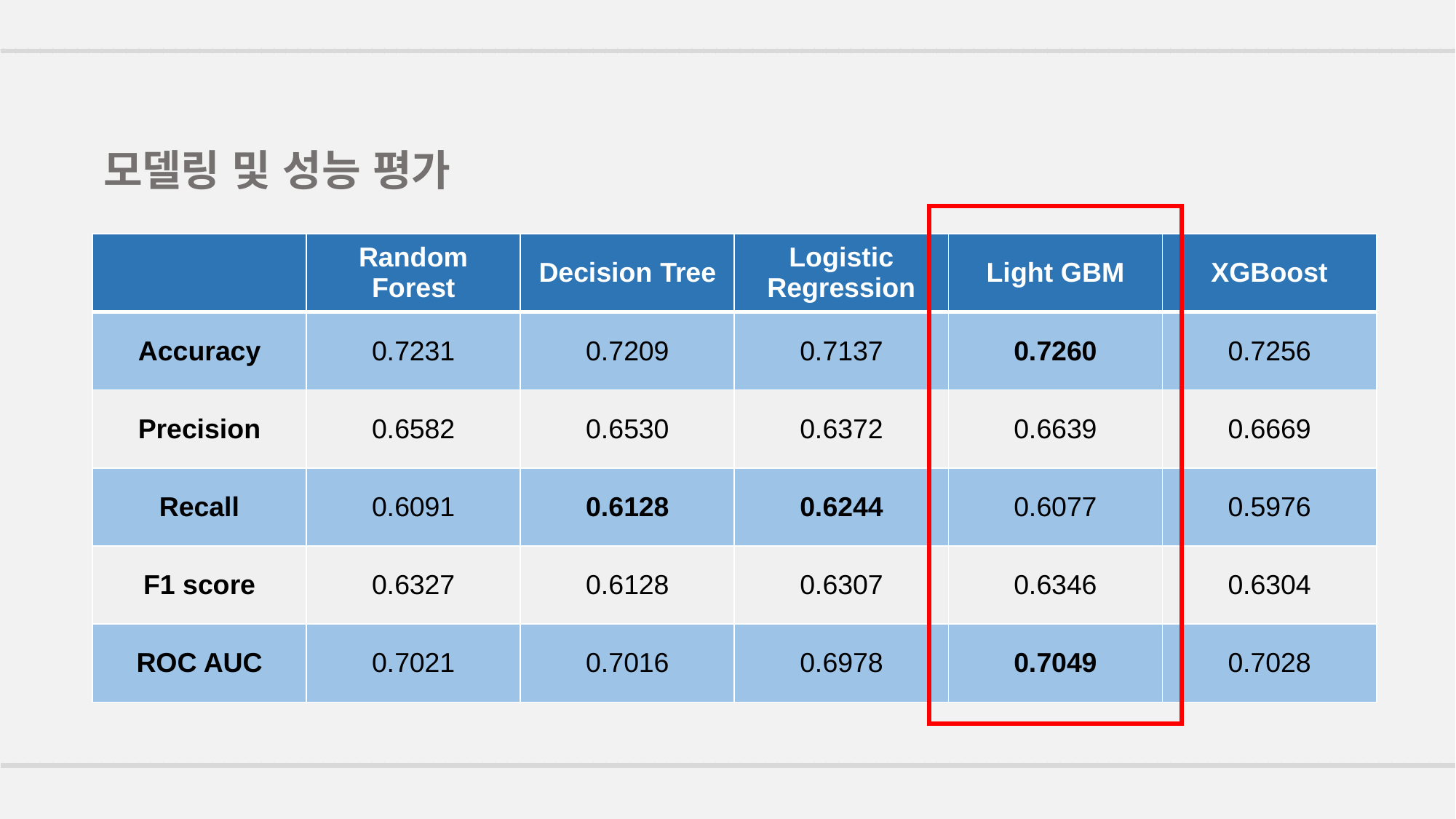

모델링 및 성능 평가

|  | Random Forest | Decision Tree | Logistic Regression | Light GBM | XGBoost |
| --- | --- | --- | --- | --- | --- |
| Accuracy | 0.7231 | 0.7209 | 0.7137 | 0.7260 | 0.7256 |
| Precision | 0.6582 | 0.6530 | 0.6372 | 0.6639 | 0.6669 |
| Recall | 0.6091 | 0.6128 | 0.6244 | 0.6077 | 0.5976 |
| F1 score | 0.6327 | 0.6128 | 0.6307 | 0.6346 | 0.6304 |
| ROC AUC | 0.7021 | 0.7016 | 0.6978 | 0.7049 | 0.7028 |